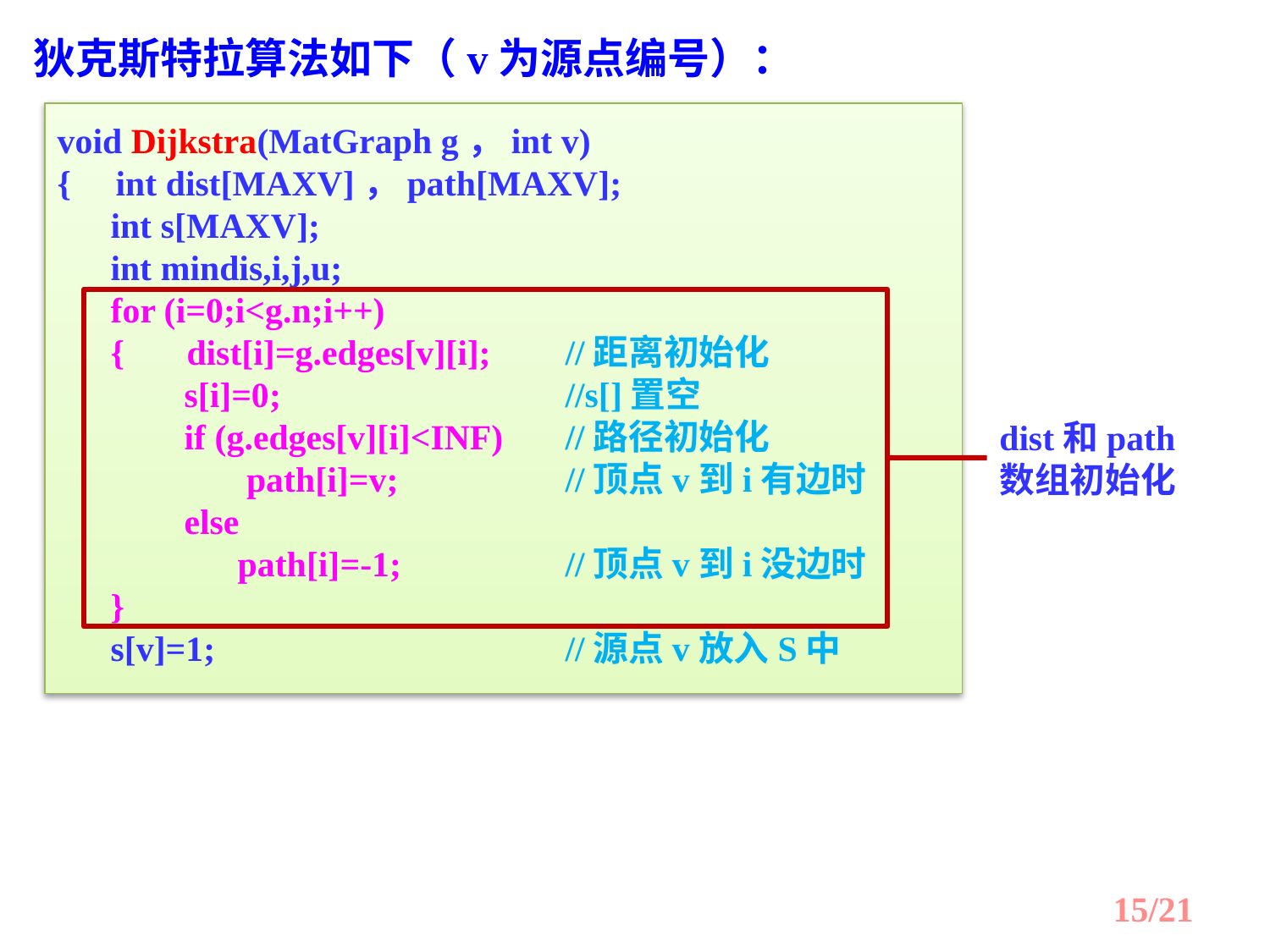

狄克斯特拉算法如下（v为源点编号）：
void Dijkstra(MatGraph g，int v)
{     int dist[MAXV]，path[MAXV];
      int s[MAXV];
      int mindis,i,j,u;
      for (i=0;i<g.n;i++)
      {       dist[i]=g.edges[v][i];	//距离初始化
	s[i]=0;			//s[]置空
	if (g.edges[v][i]<INF)	//路径初始化
	       path[i]=v;		//顶点v到i有边时
	else
	      path[i]=-1;		//顶点v到i没边时
      }
      s[v]=1;	 		//源点v放入S中

dist和path数组初始化
15/21